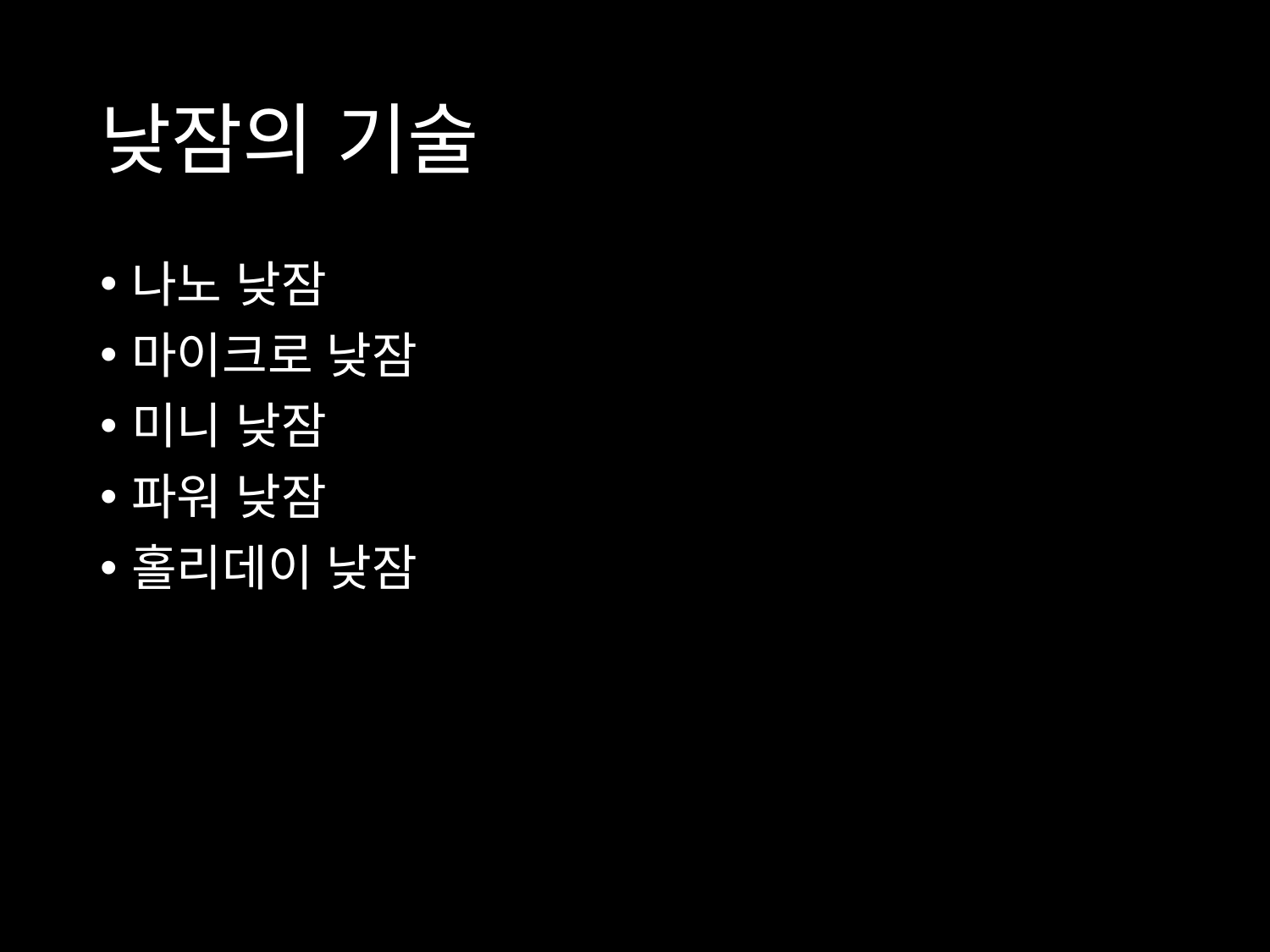

# 낮잠의 기술
나노 낮잠
마이크로 낮잠
미니 낮잠
파워 낮잠
홀리데이 낮잠